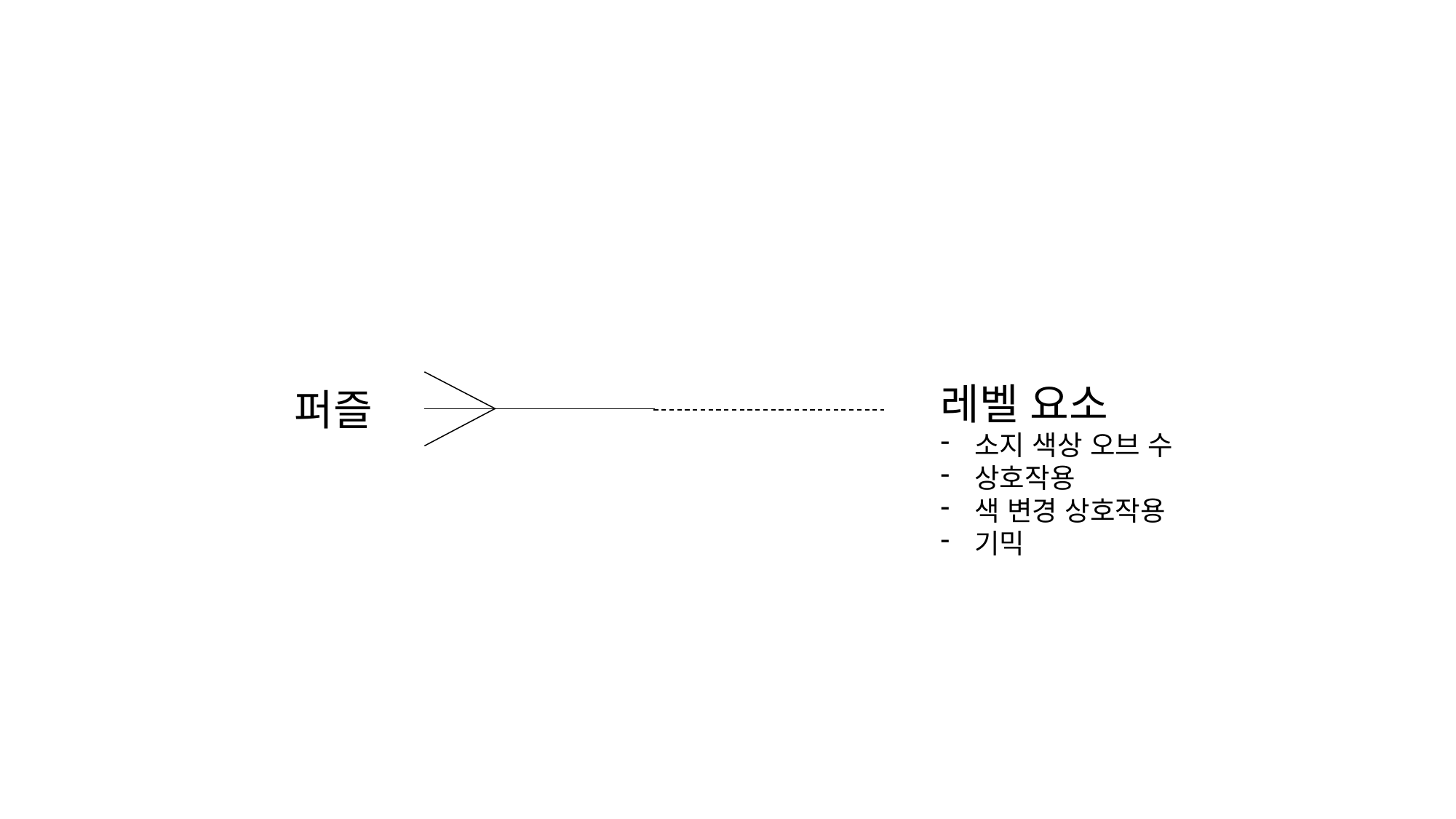

레벨 요소
소지 색상 오브 수
상호작용
색 변경 상호작용
기믹
퍼즐